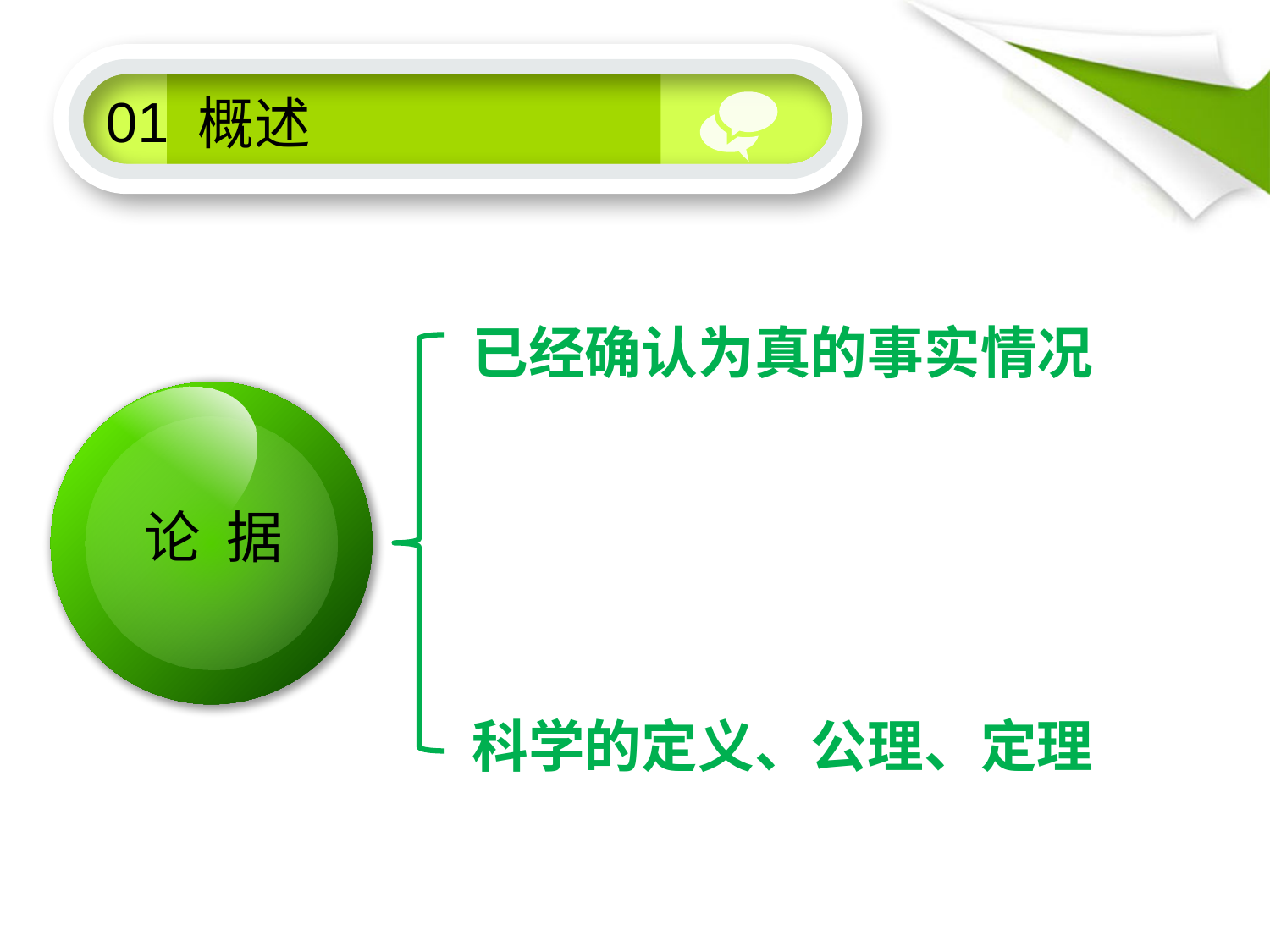

01
概述

已经确认为真的事实情况

A  —  B
B  —  A

论  据
科学的定义、公理、定理